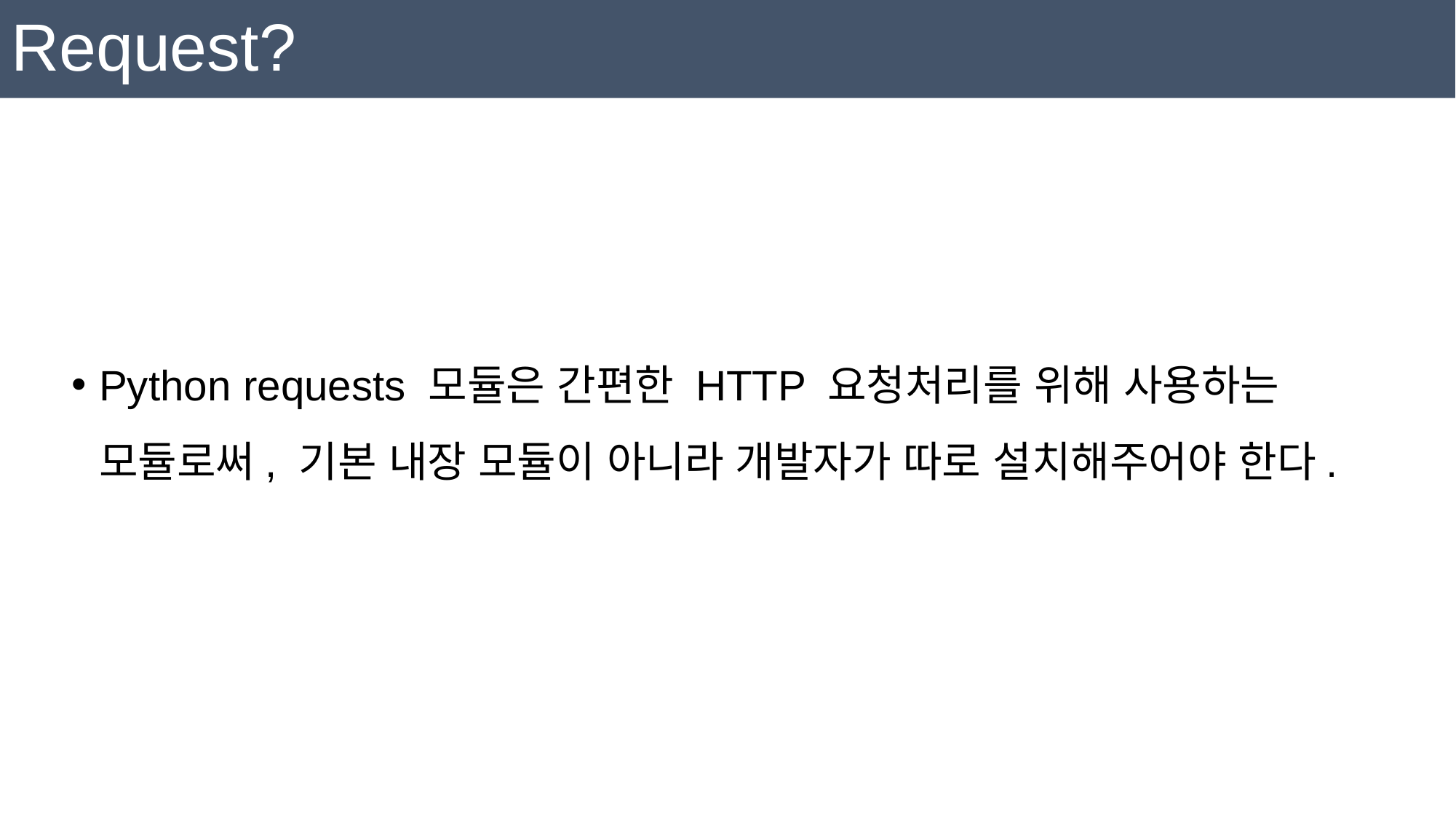

# Request?
Python requests 모듈은 간편한 HTTP 요청처리를 위해 사용하는 모듈로써, 기본 내장 모듈이 아니라 개발자가 따로 설치해주어야 한다.